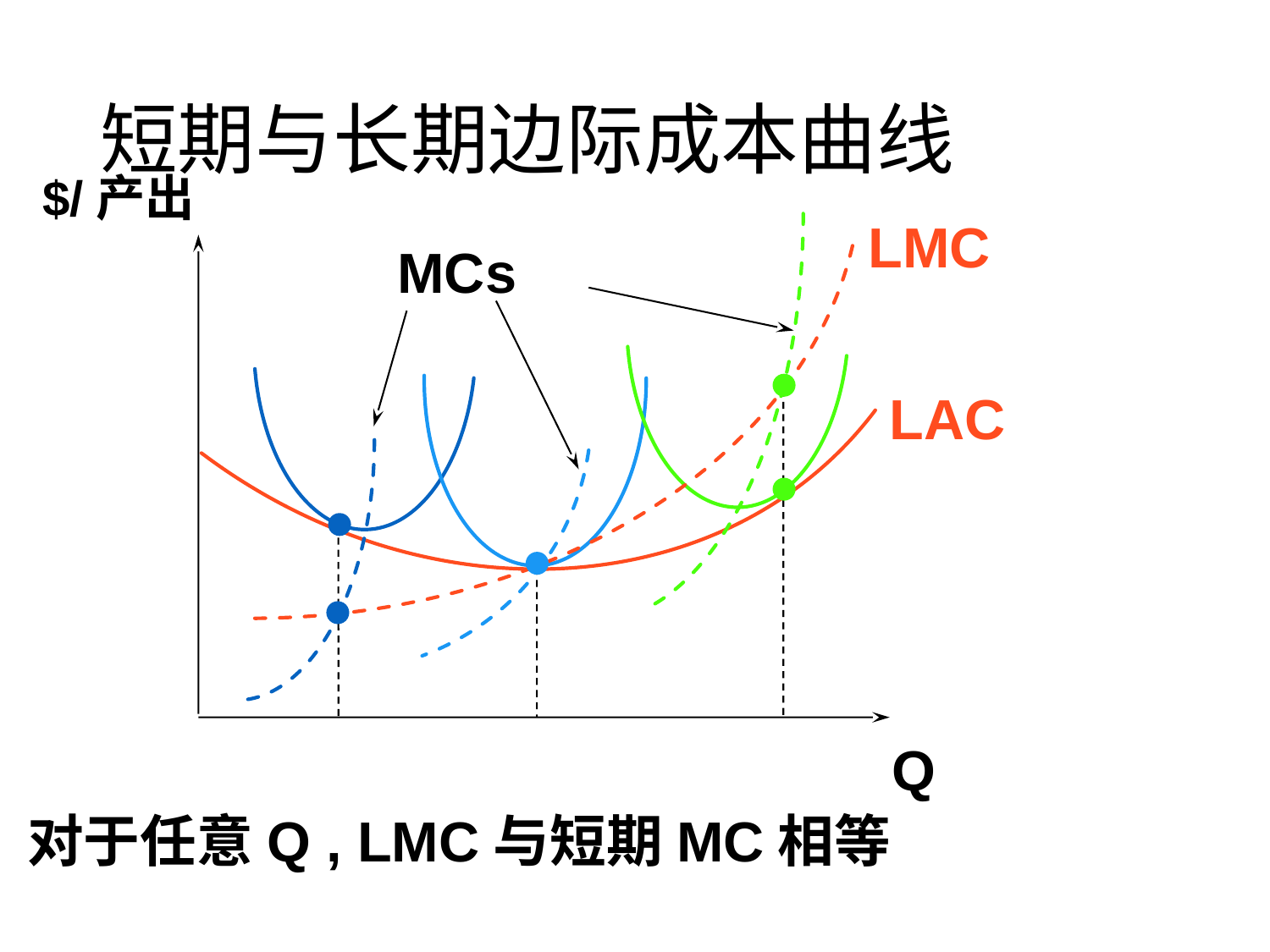

# 短期与长期边际成本曲线
$/产出

LMC

MCs

LAC

Q
对于任意Q , LMC与短期MC相等